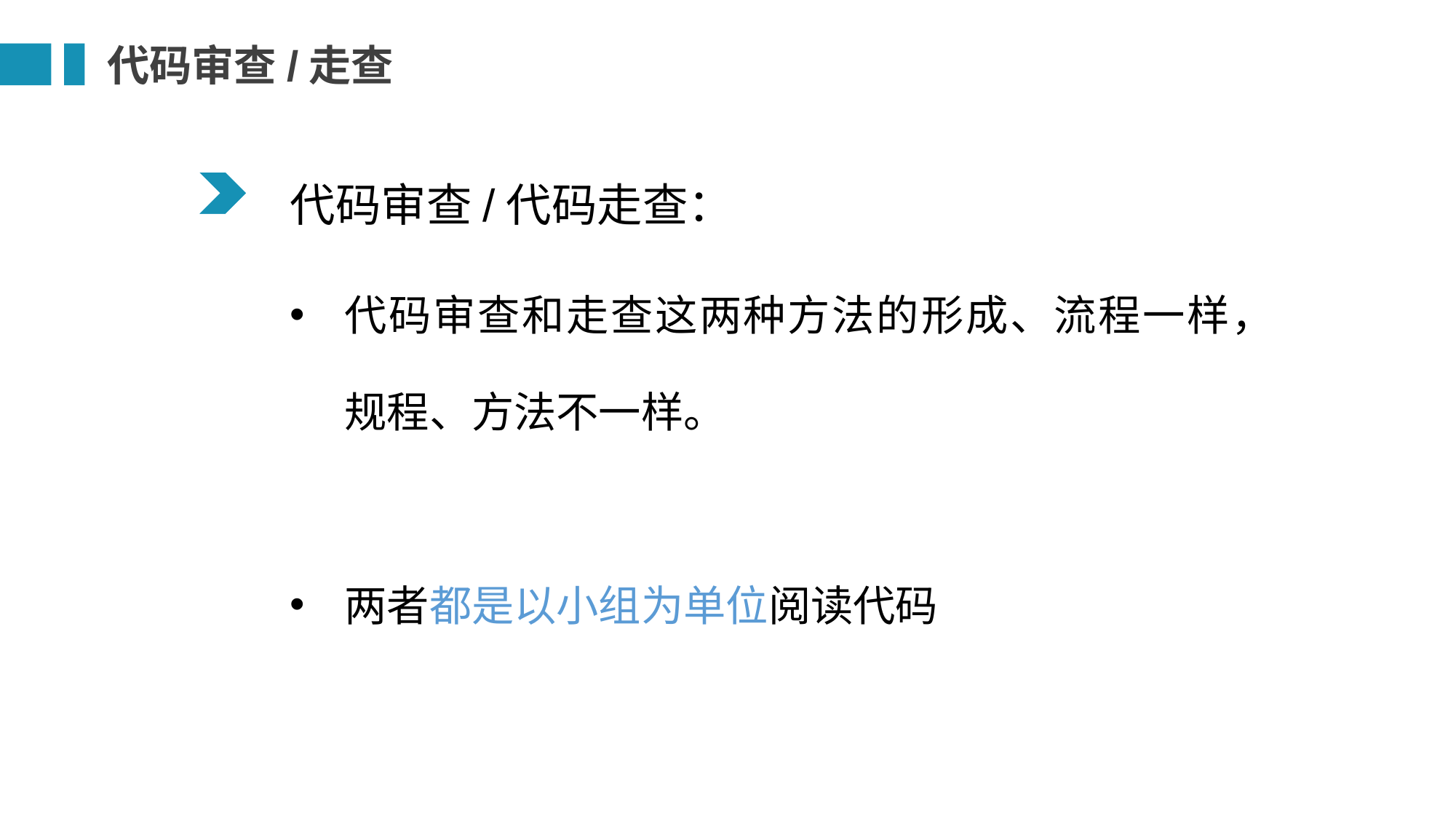

代码审查/走查

代码审查/代码走查：

代码审查和走查这两种方法的形成、流程一样，规程、方法不一样。

两者都是以小组为单位阅读代码
25